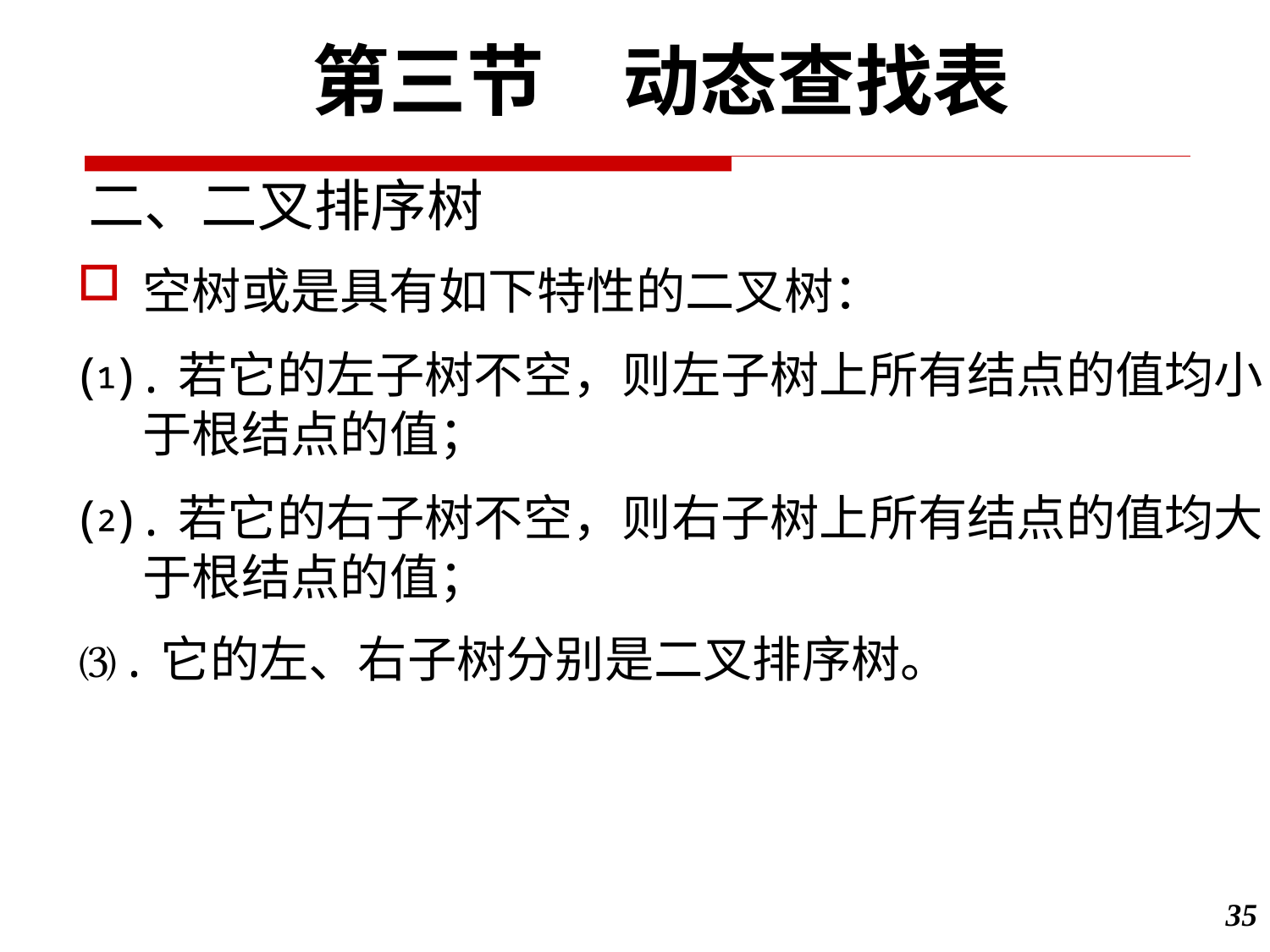

第三节　动态查找表
二、二叉排序树
空树或是具有如下特性的二叉树：
⑴.若它的左子树不空，则左子树上所有结点的值均小于根结点的值；
⑵.若它的右子树不空，则右子树上所有结点的值均大于根结点的值；
⑶.它的左、右子树分别是二叉排序树。
35